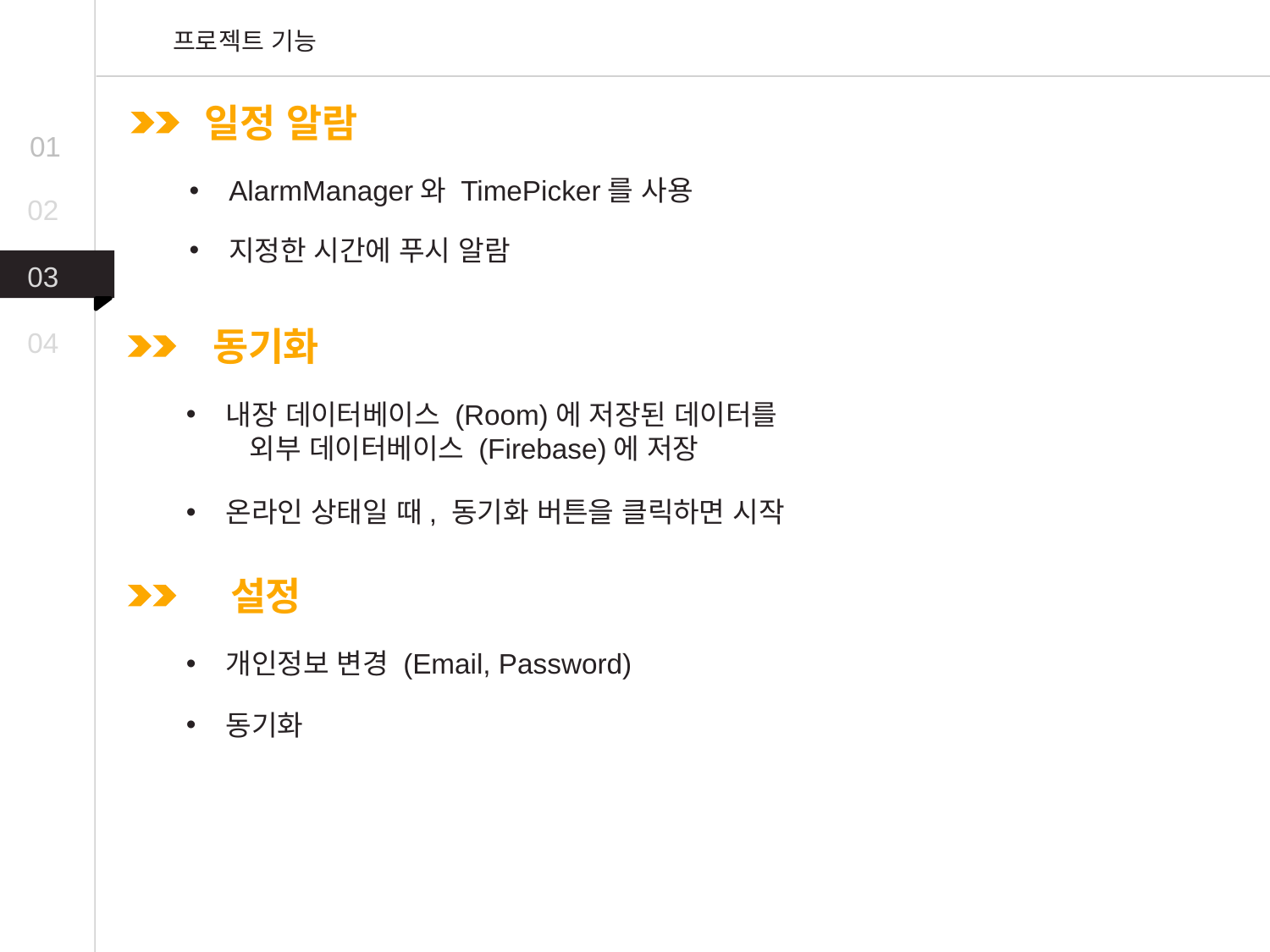

프로젝트 기능
일정 알람

01
AlarmManager와 TimePicker를 사용
02

지정한 시간에 푸시 알람

03

동기화

04
내장 데이터베이스 (Room)에 저장된 데이터를
외부 데이터베이스 (Firebase)에 저장
온라인 상태일 때, 동기화 버튼을 클릭하면 시작
설정

개인정보 변경 (Email, Password)
동기화